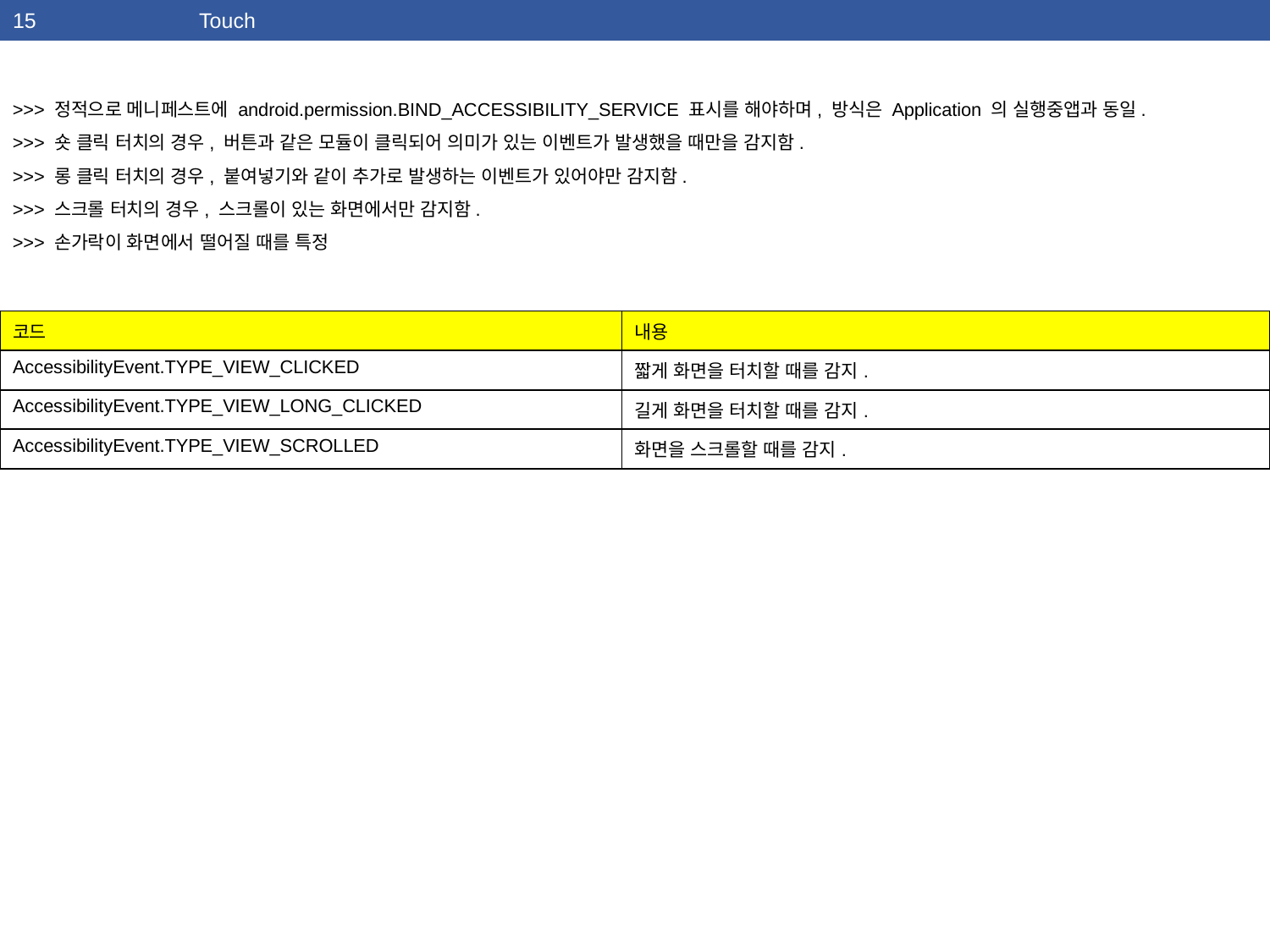

| 15 | Touch |
| --- | --- |
>>> 정적으로 메니페스트에 android.permission.BIND_ACCESSIBILITY_SERVICE 표시를 해야하며, 방식은 Application 의 실행중앱과 동일.
>>> 숏 클릭 터치의 경우, 버튼과 같은 모듈이 클릭되어 의미가 있는 이벤트가 발생했을 때만을 감지함.
>>> 롱 클릭 터치의 경우, 붙여넣기와 같이 추가로 발생하는 이벤트가 있어야만 감지함.
>>> 스크롤 터치의 경우, 스크롤이 있는 화면에서만 감지함.
>>> 손가락이 화면에서 떨어질 때를 특정
| 코드 | 내용 |
| --- | --- |
| AccessibilityEvent.TYPE\_VIEW\_CLICKED | 짧게 화면을 터치할 때를 감지. |
| AccessibilityEvent.TYPE\_VIEW\_LONG\_CLICKED | 길게 화면을 터치할 때를 감지. |
| AccessibilityEvent.TYPE\_VIEW\_SCROLLED | 화면을 스크롤할 때를 감지. |